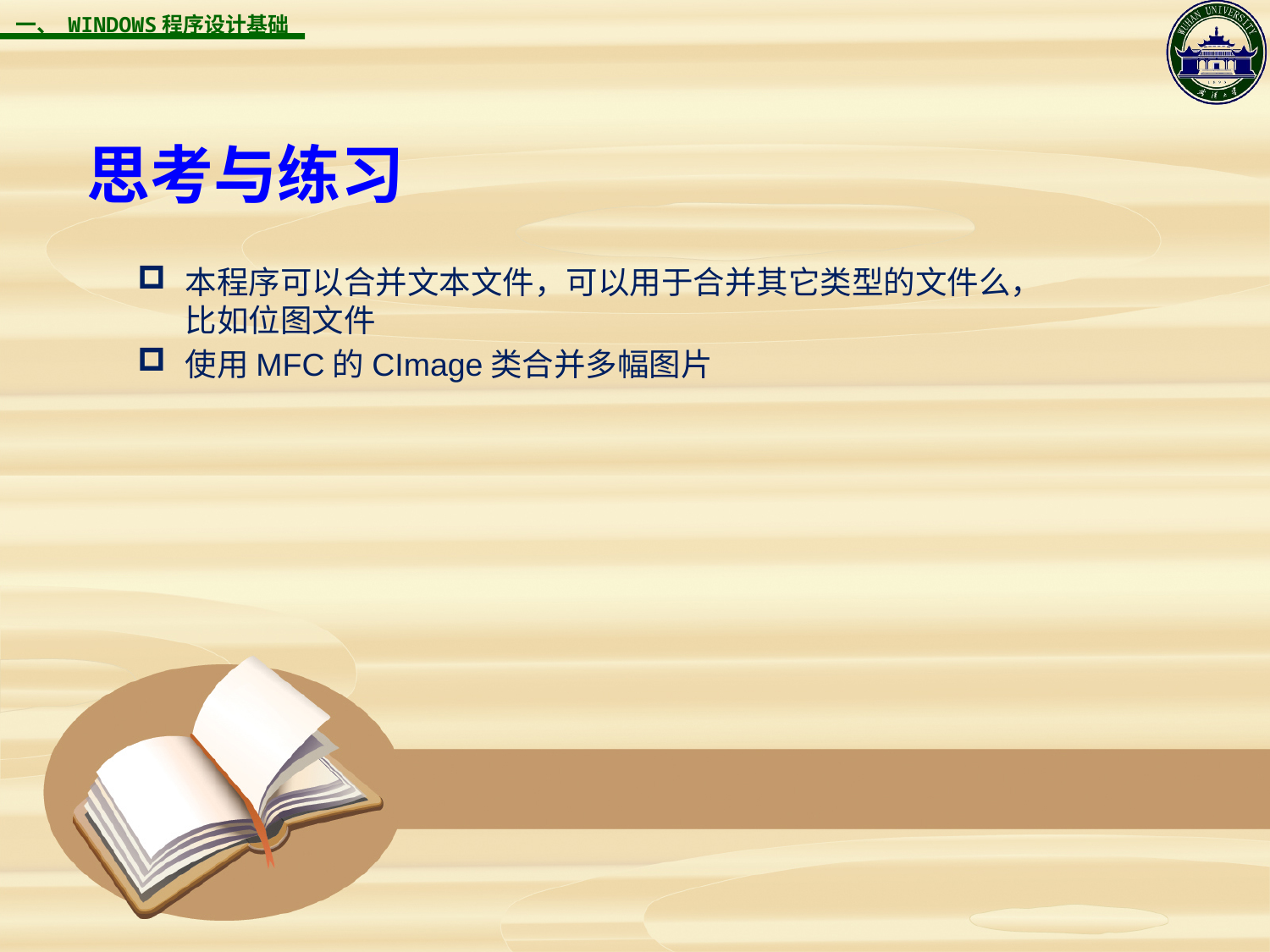

# 思考与练习
本程序可以合并文本文件，可以用于合并其它类型的文件么，比如位图文件
使用MFC的CImage类合并多幅图片